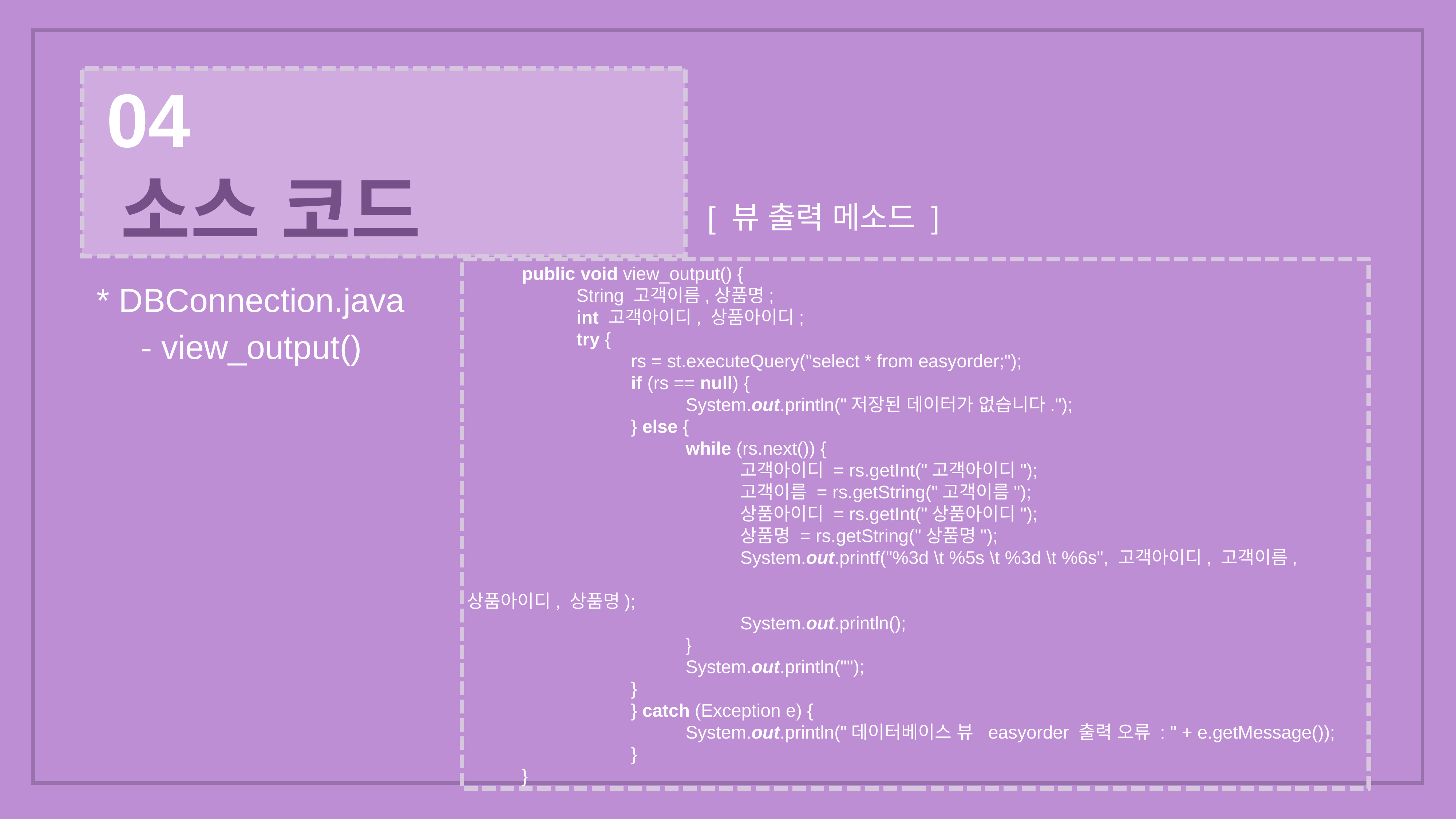

04
 소스 코드
[ 뷰 출력 메소드 ]
	public void view_output() {
		String 고객이름,상품명;
		int 고객아이디, 상품아이디;
		try {
			rs = st.executeQuery("select * from easyorder;");
			if (rs == null) {
				System.out.println("저장된 데이터가 없습니다.");
			} else {
				while (rs.next()) {
					고객아이디 = rs.getInt("고객아이디");
					고객이름 = rs.getString("고객이름");
					상품아이디 = rs.getInt("상품아이디");
					상품명 = rs.getString("상품명");
					System.out.printf("%3d \t %5s \t %3d \t %6s", 고객아이디, 고객이름, 																	상품아이디, 상품명);
					System.out.println();
				}
				System.out.println("");
			}
			} catch (Exception e) {
				System.out.println("데이터베이스 뷰  easyorder 출력 오류 : " + e.getMessage());
			}
	}
* DBConnection.java
- view_output()